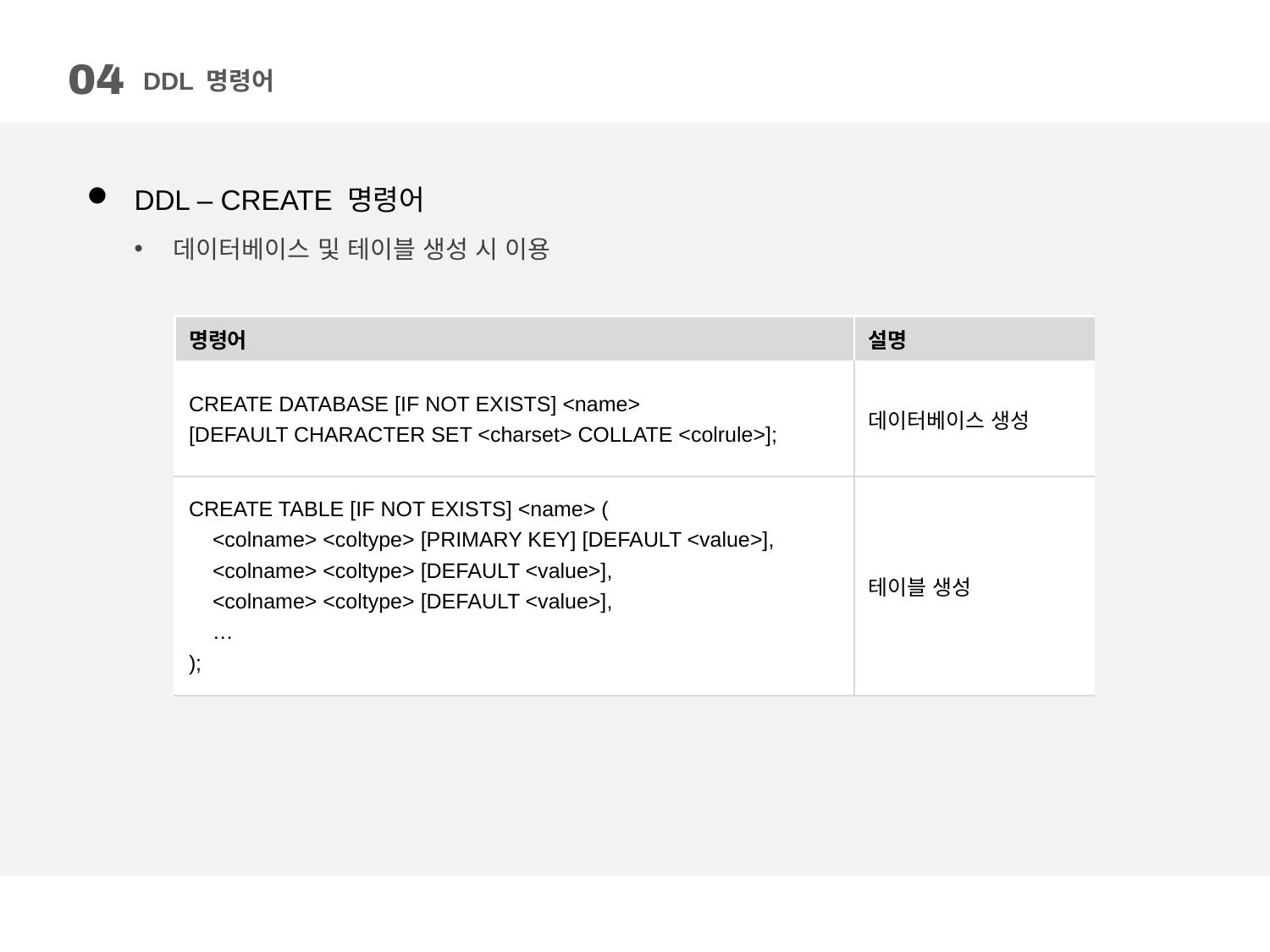

04
DDL 명령어
DDL – CREATE 명령어
데이터베이스 및 테이블 생성 시 이용
| 명령어 | 설명 |
| --- | --- |
| CREATE DATABASE [IF NOT EXISTS] <name> [DEFAULT CHARACTER SET <charset> COLLATE <colrule>]; | 데이터베이스 생성 |
| CREATE TABLE [IF NOT EXISTS] <name> ( <colname> <coltype> [PRIMARY KEY] [DEFAULT <value>], <colname> <coltype> [DEFAULT <value>], <colname> <coltype> [DEFAULT <value>], … ); | 테이블 생성 |